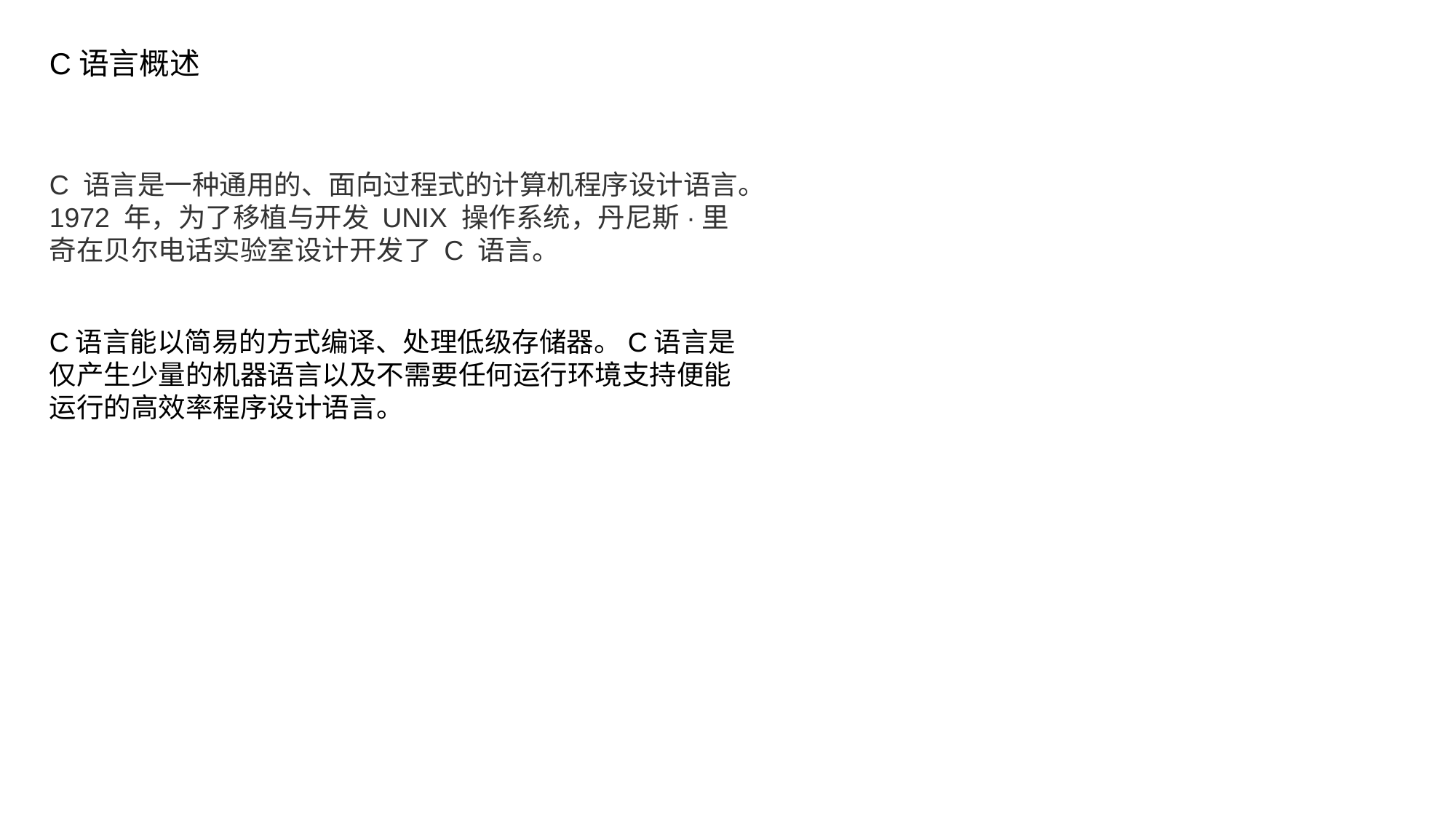

C语言概述
C 语言是一种通用的、面向过程式的计算机程序设计语言。1972 年，为了移植与开发 UNIX 操作系统，丹尼斯·里奇在贝尔电话实验室设计开发了 C 语言。
C语言能以简易的方式编译、处理低级存储器。C语言是仅产生少量的机器语言以及不需要任何运行环境支持便能运行的高效率程序设计语言。